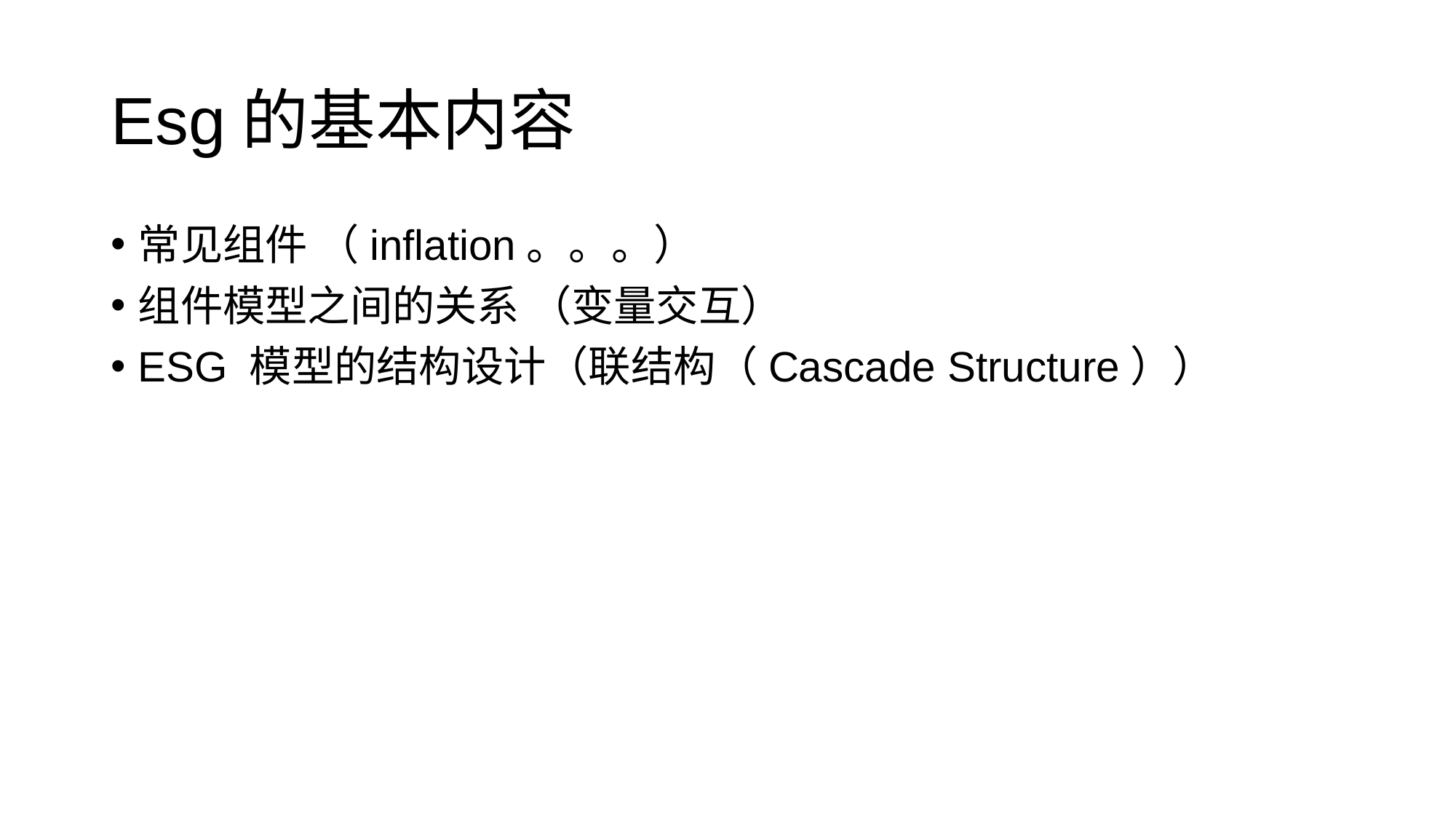

# Esg的基本内容
常见组件 （inflation。。。）
组件模型之间的关系 （变量交互）
ESG 模型的结构设计（联结构（Cascade Structure））